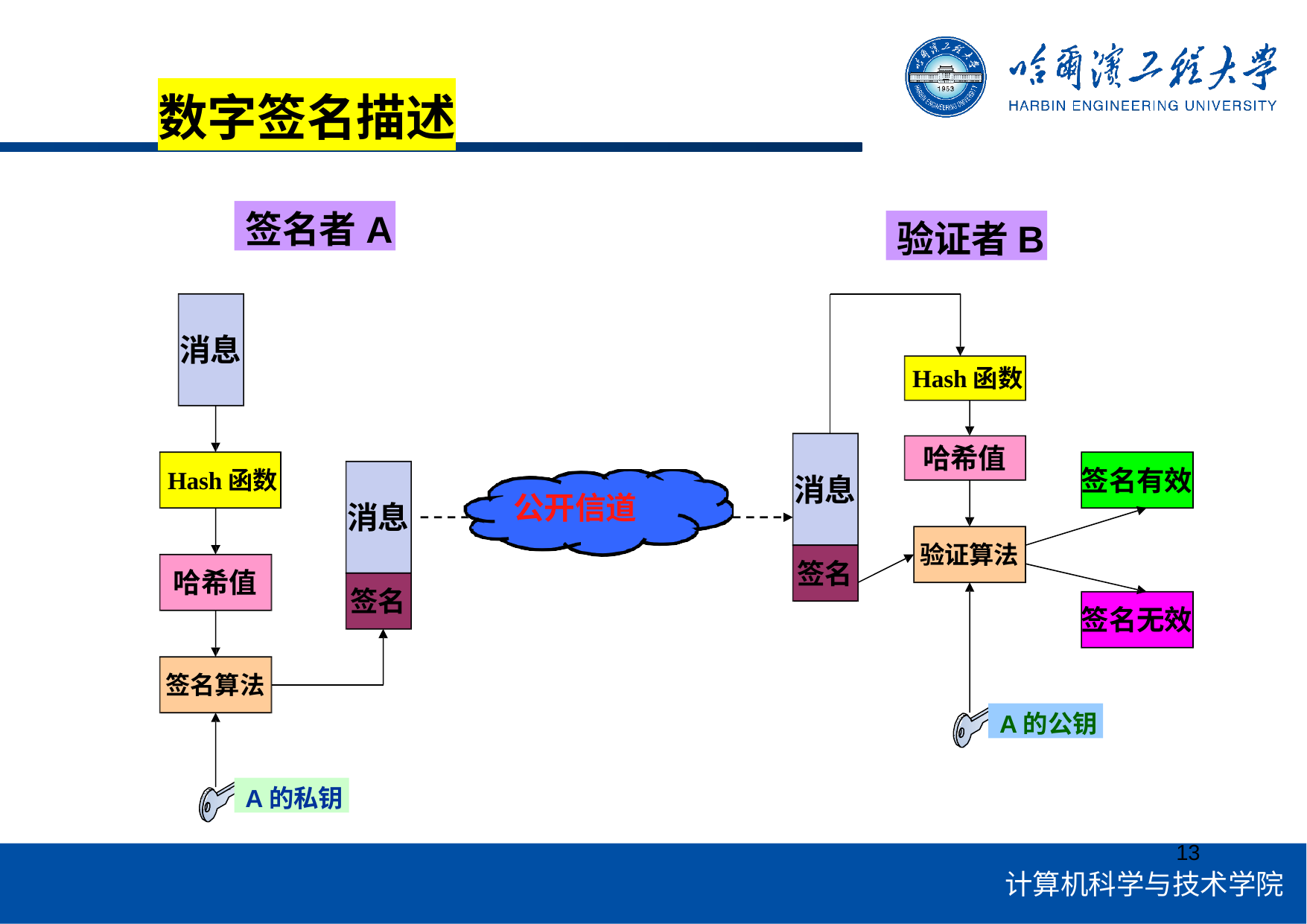

# 数字签名描述
签名者A
验证者B

消息

Hash函数

哈希值

签名有效

Hash函数
消息

公开信道
消息

验证算法

签名

哈希值

签名

签名无效

签名算法

A的公钥

A的私钥

13